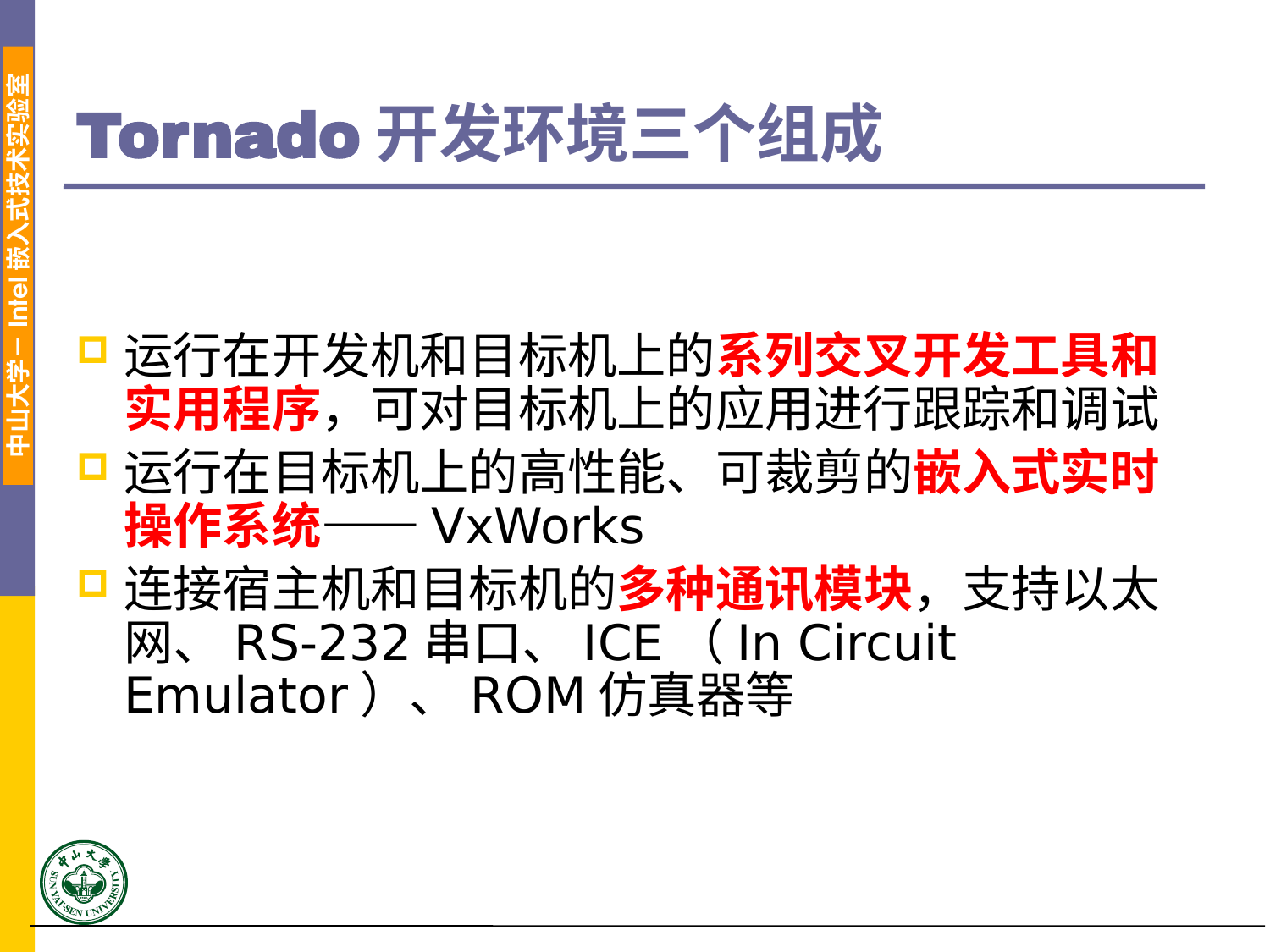

# Tornado开发环境三个组成
运行在开发机和目标机上的系列交叉开发工具和实用程序，可对目标机上的应用进行跟踪和调试
运行在目标机上的高性能、可裁剪的嵌入式实时操作系统——VxWorks
连接宿主机和目标机的多种通讯模块，支持以太网、RS-232串口、ICE（In Circuit Emulator）、ROM仿真器等